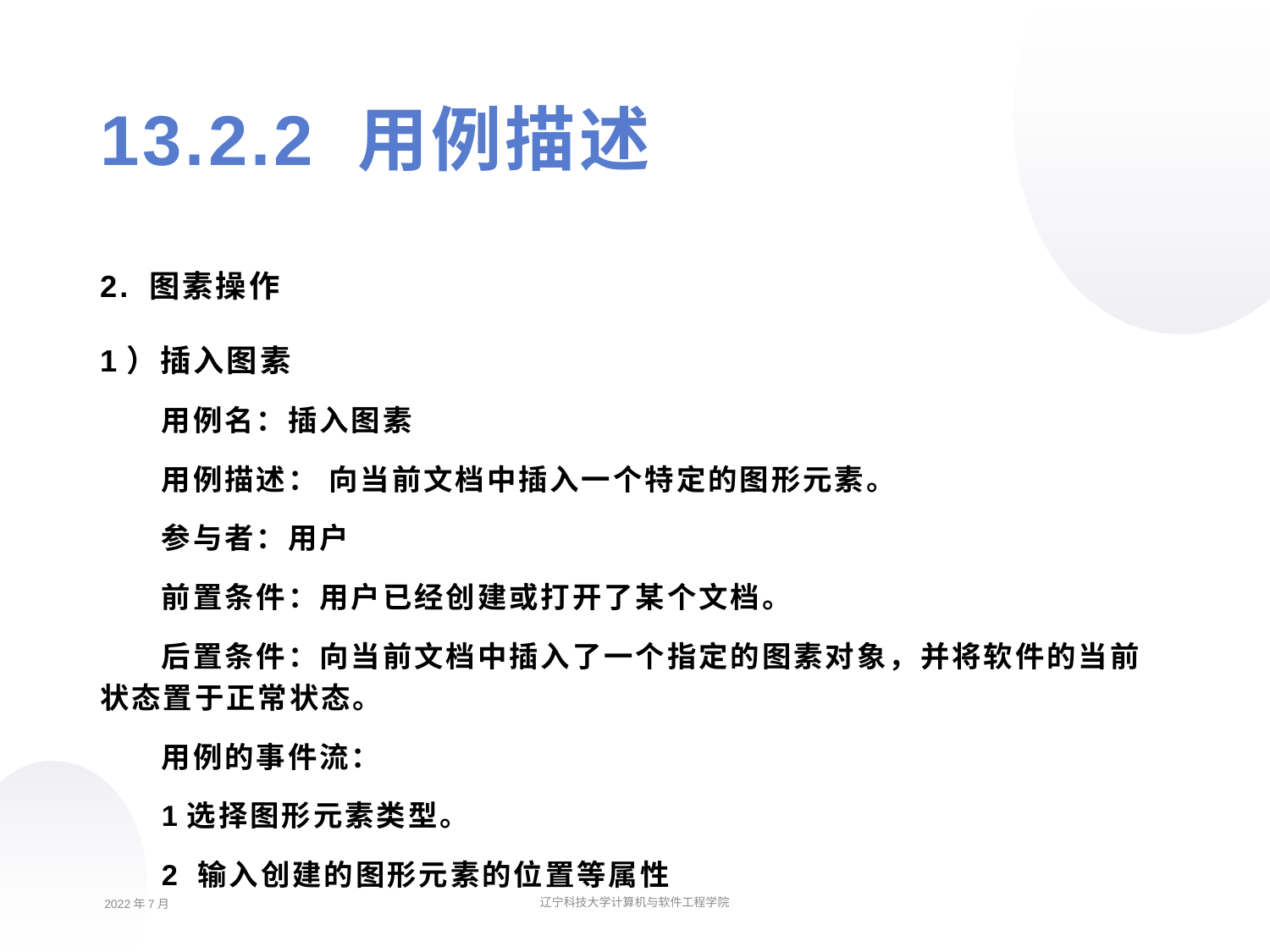

13.2.2 用例描述
2. 图素操作
1）插入图素
用例名：插入图素
用例描述： 向当前文档中插入一个特定的图形元素。
参与者：用户
前置条件：用户已经创建或打开了某个文档。
后置条件：向当前文档中插入了一个指定的图素对象，并将软件的当前状态置于正常状态。
用例的事件流：
1选择图形元素类型。
2 输入创建的图形元素的位置等属性

2022年7月
辽宁科技大学计算机与软件工程学院
15